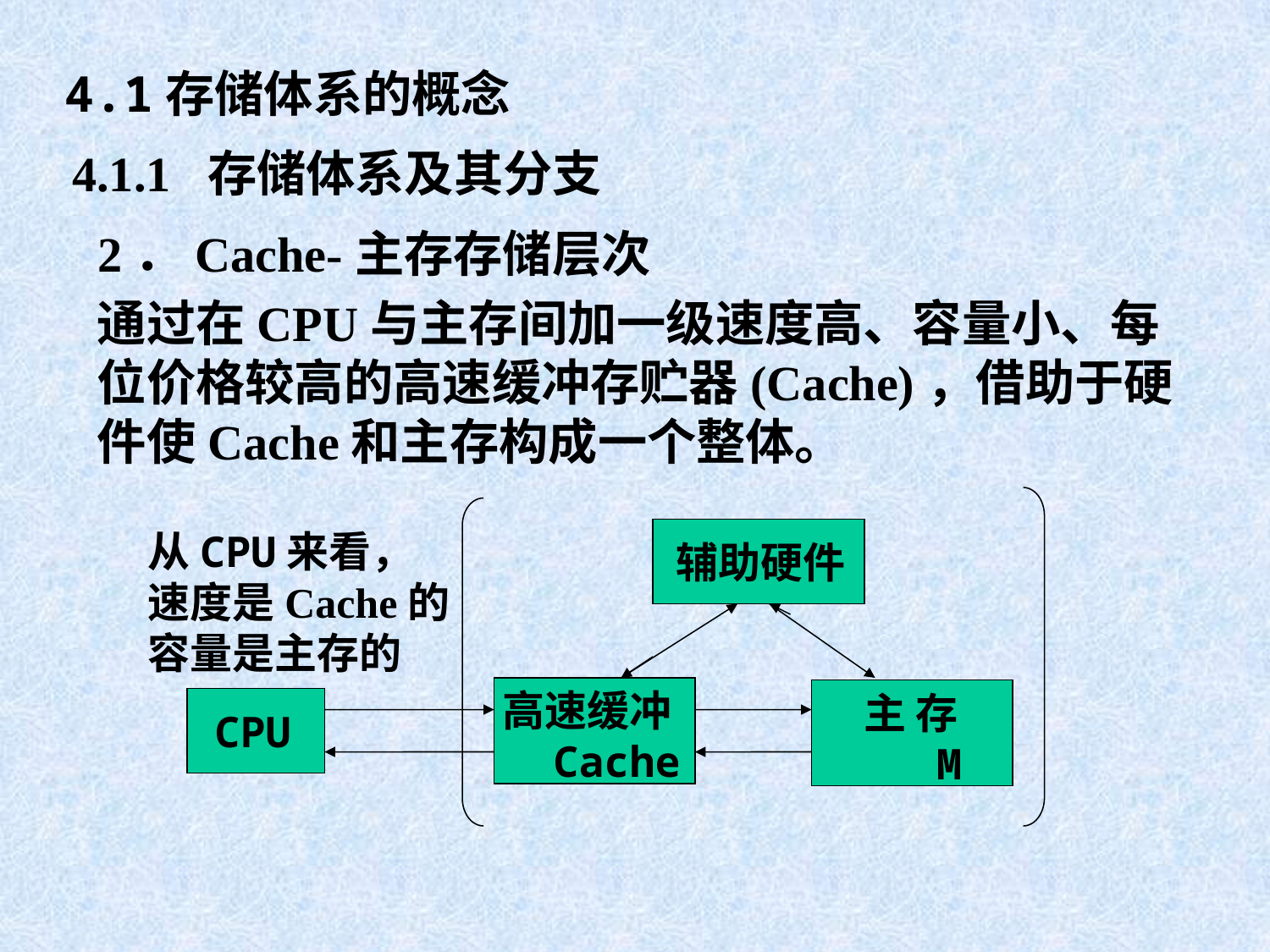

4.1存储体系的概念
4.1.1  存储体系及其分支
2．Cache-主存存储层次
通过在CPU与主存间加一级速度高、容量小、每位价格较高的高速缓冲存贮器(Cache)，借助于硬件使Cache和主存构成一个整体。

从CPU来看，
速度是Cache的
容量是主存的

辅助硬件

高速缓冲
  Cache

  主 存
    M

CPU